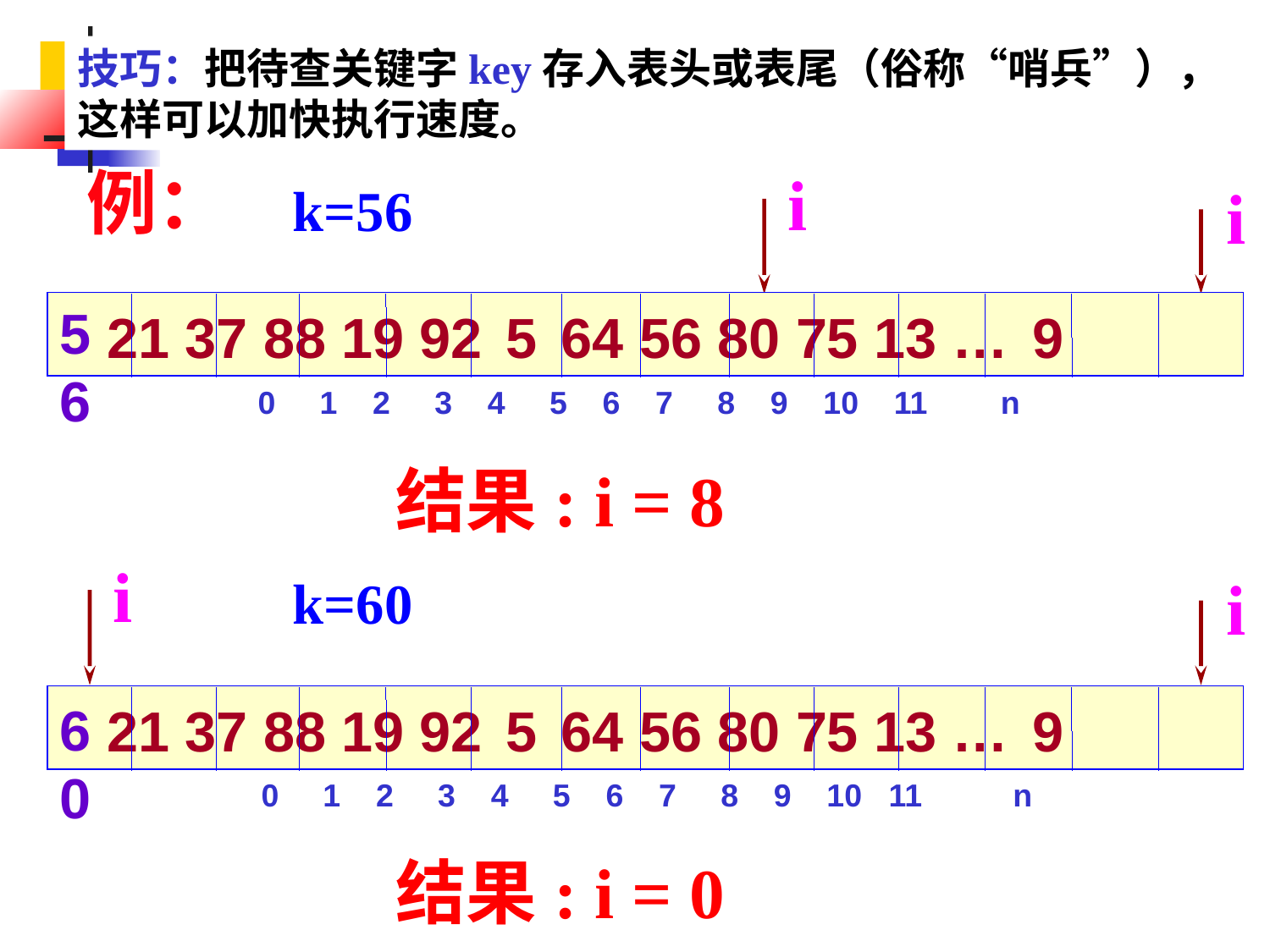

技巧：把待查关键字key存入表头或表尾（俗称“哨兵”），这样可以加快执行速度。
# 例：
i

i

k=56
56
   21 37 88 19 92  5  64 56 80 75 13 …  9

0     1    2     3    4     5    6    7     8    9    10    11        n
结果: i = 8
i

i

k=60
   21 37 88 19 92  5  64 56 80 75 13 …  9

0     1    2     3    4     5    6    7     8    9    10   11          n
60
结果: i = 0